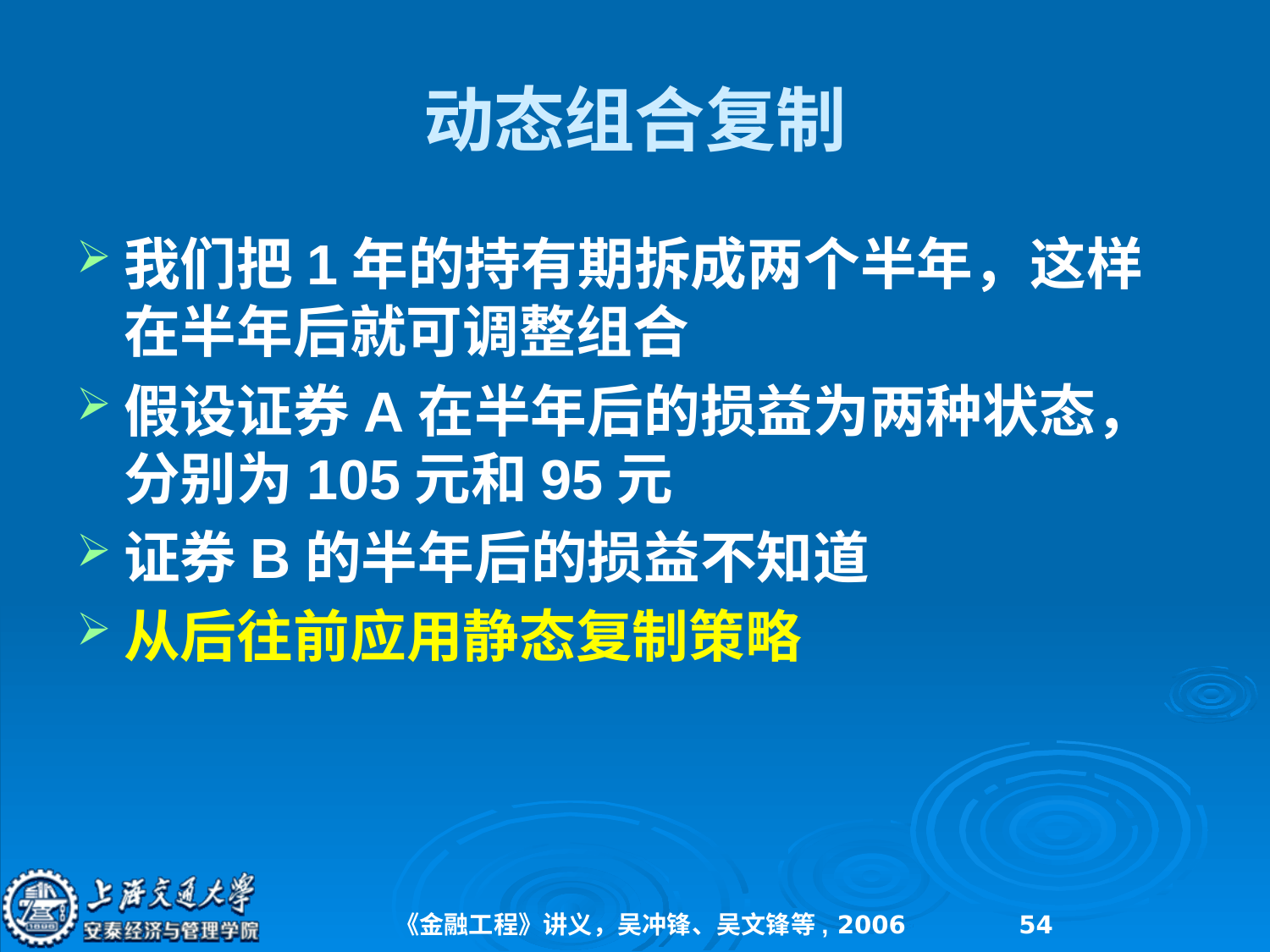

# 动态组合复制
我们把1年的持有期拆成两个半年，这样在半年后就可调整组合
假设证券A在半年后的损益为两种状态，分别为105元和95元
证券B的半年后的损益不知道
从后往前应用静态复制策略